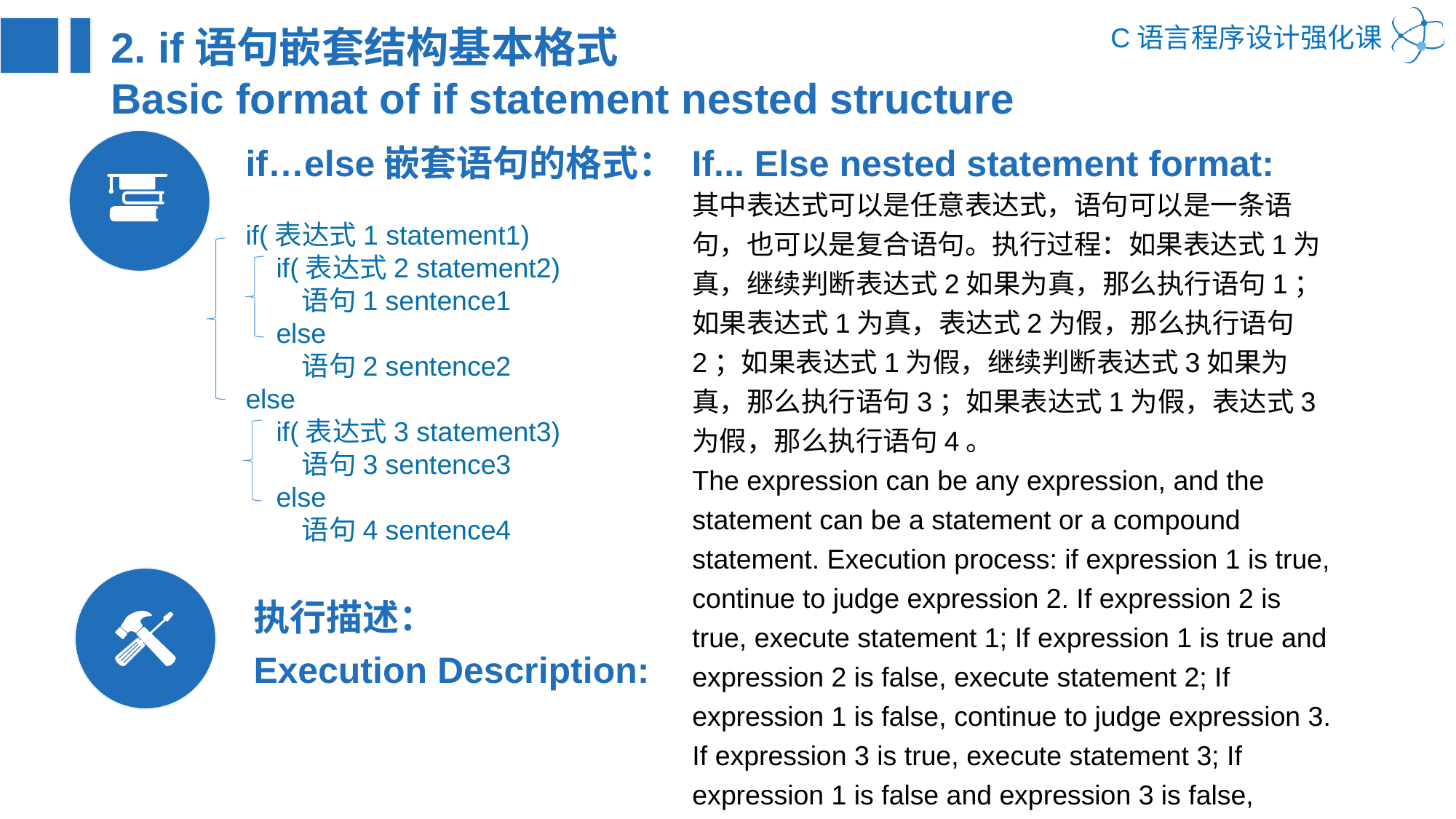

2. if语句嵌套结构基本格式
Basic format of if statement nested structure

if…else嵌套语句的格式： If... Else nested statement format:

其中表达式可以是任意表达式，语句可以是一条语句，也可以是复合语句。执行过程：如果表达式1为真，继续判断表达式2如果为真，那么执行语句1；如果表达式1为真，表达式2为假，那么执行语句2；如果表达式1为假，继续判断表达式3如果为真，那么执行语句3；如果表达式1为假，表达式3为假，那么执行语句4。
The expression can be any expression, and the statement can be a statement or a compound statement. Execution process: if expression 1 is true, continue to judge expression 2. If expression 2 is true, execute statement 1; If expression 1 is true and expression 2 is false, execute statement 2; If expression 1 is false, continue to judge expression 3. If expression 3 is true, execute statement 3; If expression 1 is false and expression 3 is false, statement 4 is executed.
if(表达式1 statement1)
    if(表达式2 statement2)
        语句1 sentence1
    else
        语句2 sentence2
else
    if(表达式3 statement3)
        语句3 sentence3
    else
        语句4 sentence4

执行描述：
Execution Description: